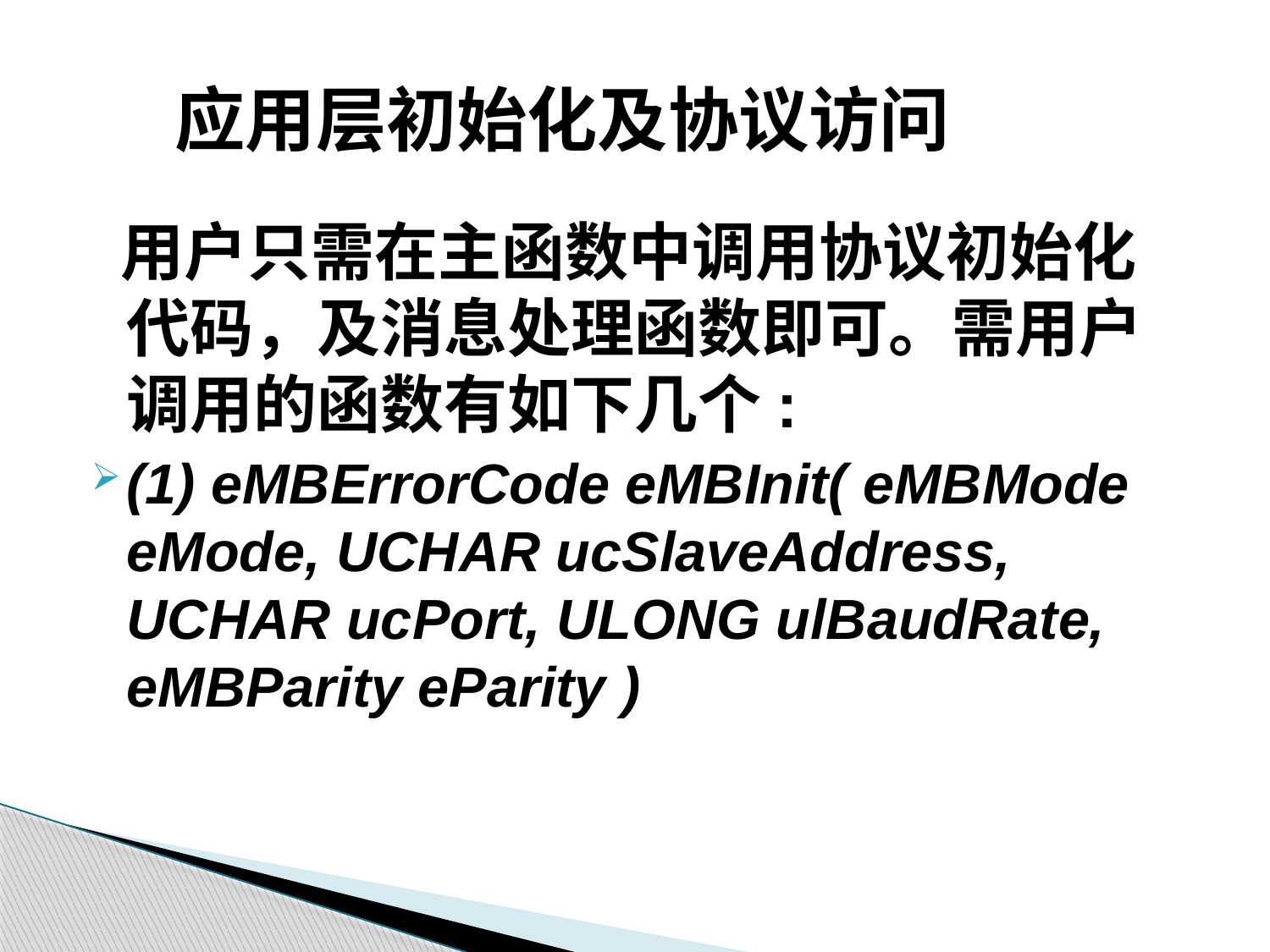

# 应用层初始化及协议访问
 用户只需在主函数中调用协议初始化代码，及消息处理函数即可。需用户调用的函数有如下几个:
(1) eMBErrorCode eMBInit( eMBMode eMode, UCHAR ucSlaveAddress, UCHAR ucPort, ULONG ulBaudRate, eMBParity eParity )